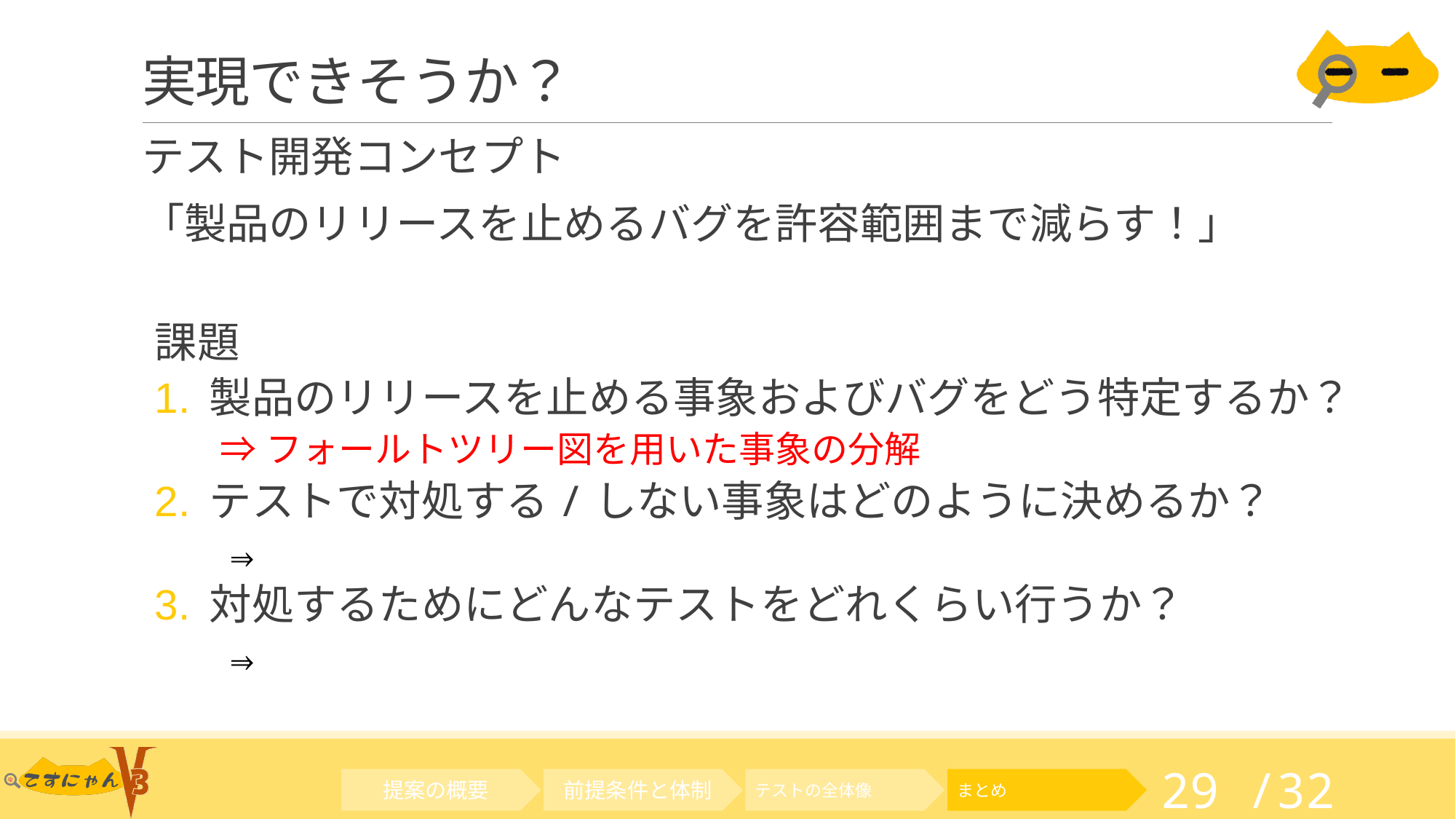

# 実現できそうか？
テスト開発コンセプト
「製品のリリースを止めるバグを許容範囲まで減らす！」

課題
製品のリリースを止める事象およびバグをどう特定するか？
⇒フォールトツリー図を用いた事象の分解
テストで対処する/しない事象はどのように決めるか？
⇒
対処するためにどんなテストをどれくらい行うか？
⇒

テストの全体像
まとめ
提案の概要
前提条件と体制
29 /32